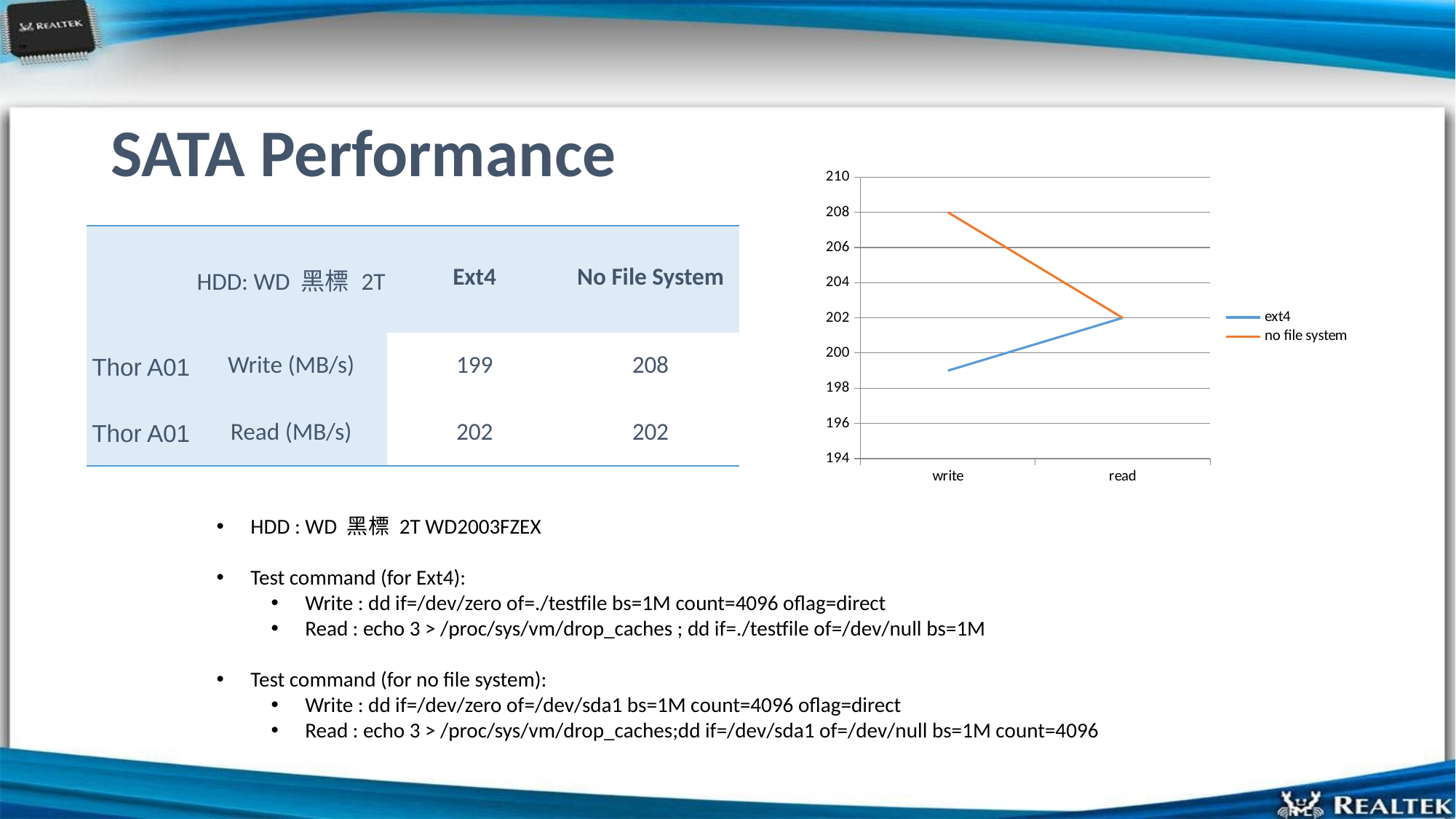

# SATA Performance

### Chart

| Category | ext4 | no file system |
|---|---|---|
| write | 199.0 | 208.0 |
| read | 202.0 | 202.0 |
|  | HDD: WD 黑標 2T | Ext4 | No File System |
| --- | --- | --- | --- |
| Thor A01 | Write (MB/s) | 199 | 208 |
| Thor A01 | Read (MB/s) | 202 | 202 |
HDD : WD 黑標 2T WD2003FZEX

Test command (for Ext4):
Write : dd if=/dev/zero of=./testfile bs=1M count=4096 oflag=direct
Read : echo 3 > /proc/sys/vm/drop_caches ; dd if=./testfile of=/dev/null bs=1M

Test command (for no file system):
Write : dd if=/dev/zero of=/dev/sda1 bs=1M count=4096 oflag=direct
Read : echo 3 > /proc/sys/vm/drop_caches;dd if=/dev/sda1 of=/dev/null bs=1M count=4096